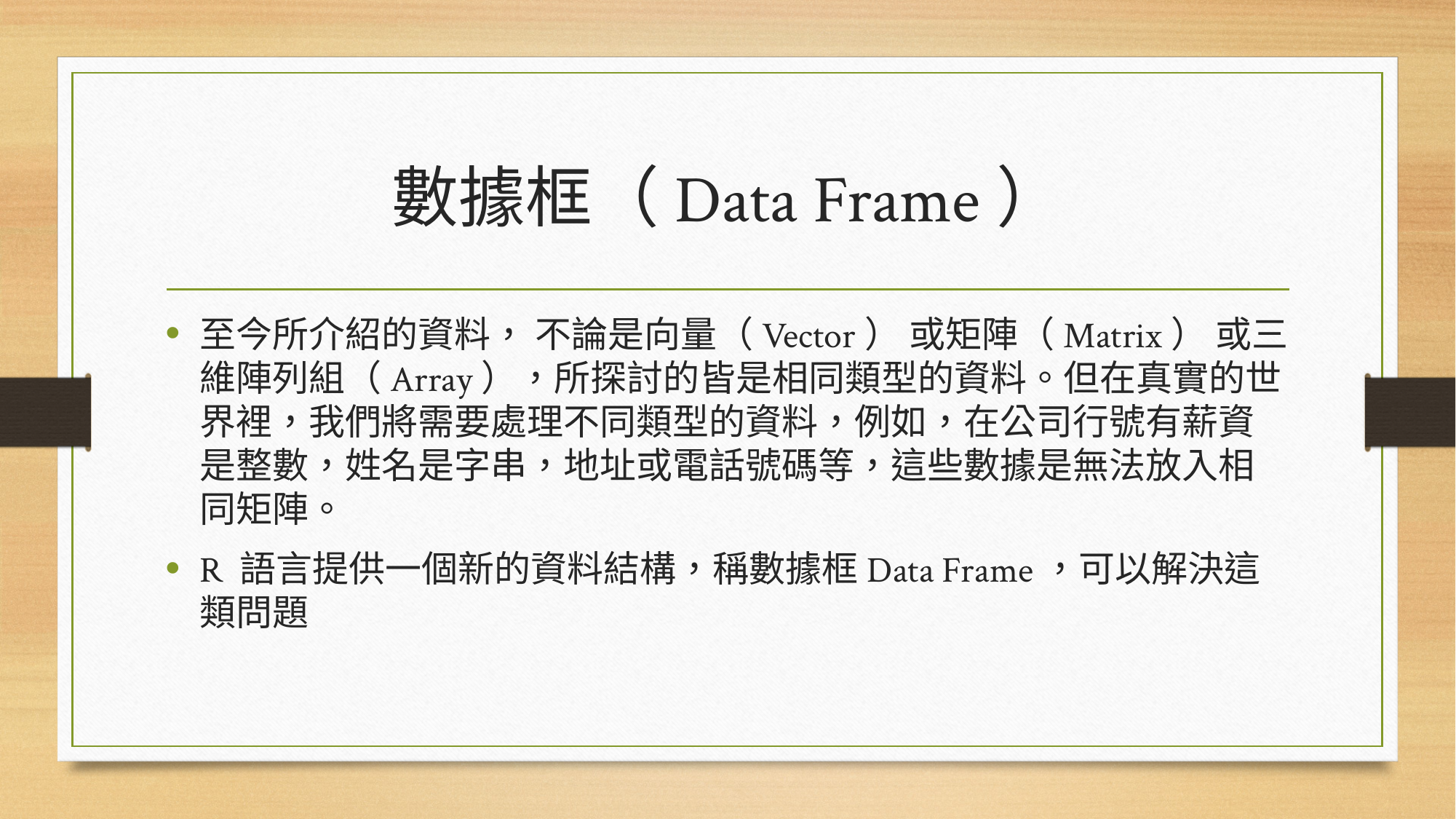

# 數據框（Data Frame）
至今所介紹的資料， 不論是向量（Vector） 或矩陣（Matrix） 或三維陣列組（Array），所探討的皆是相同類型的資料。但在真實的世界裡，我們將需要處理不同類型的資料，例如，在公司行號有薪資是整數，姓名是字串，地址或電話號碼等，這些數據是無法放入相同矩陣。
R 語言提供一個新的資料結構，稱數據框Data Frame，可以解決這類問題